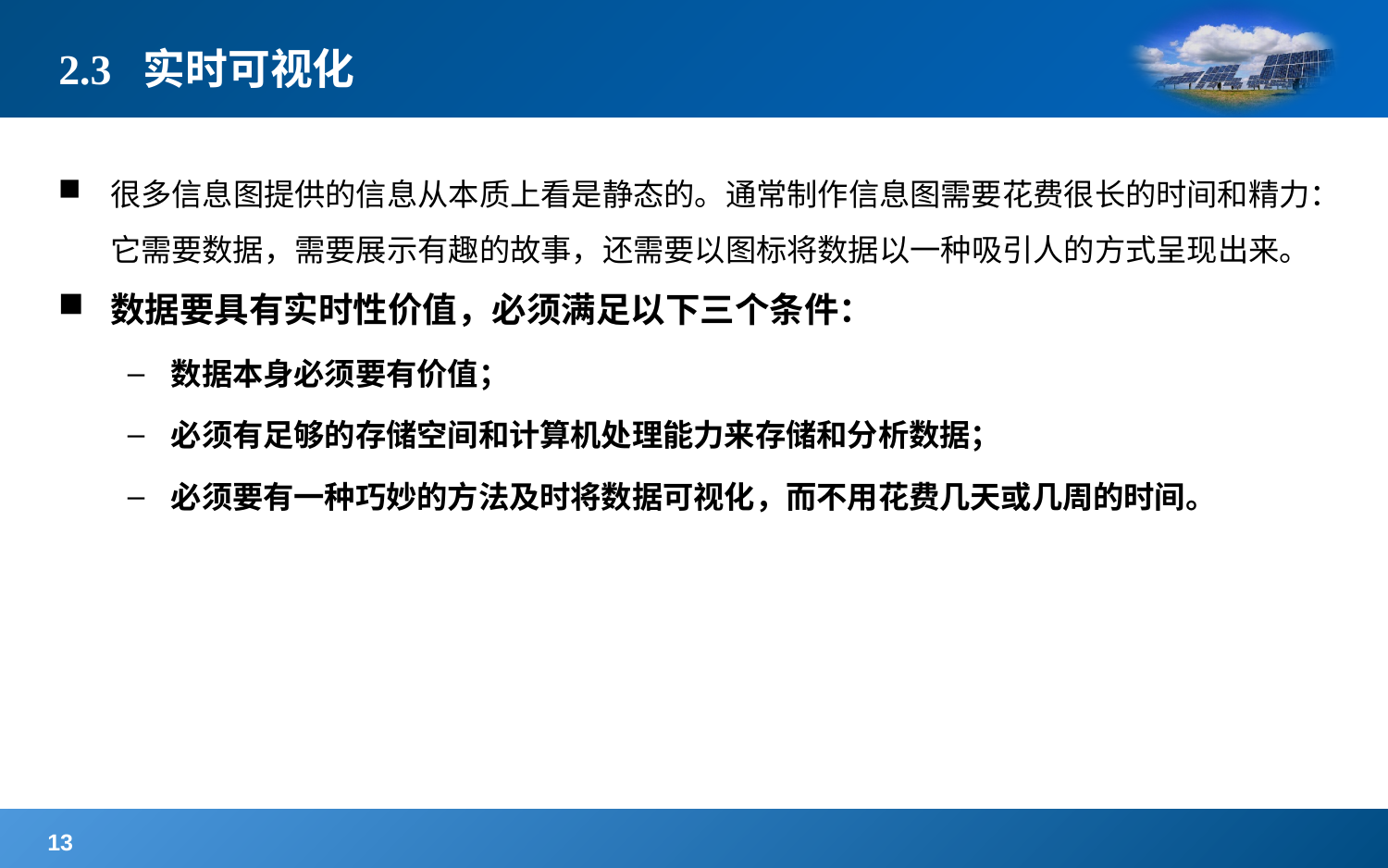

# 2.3  实时可视化
很多信息图提供的信息从本质上看是静态的。通常制作信息图需要花费很长的时间和精力：它需要数据，需要展示有趣的故事，还需要以图标将数据以一种吸引人的方式呈现出来。
数据要具有实时性价值，必须满足以下三个条件：
数据本身必须要有价值；
必须有足够的存储空间和计算机处理能力来存储和分析数据；
必须要有一种巧妙的方法及时将数据可视化，而不用花费几天或几周的时间。